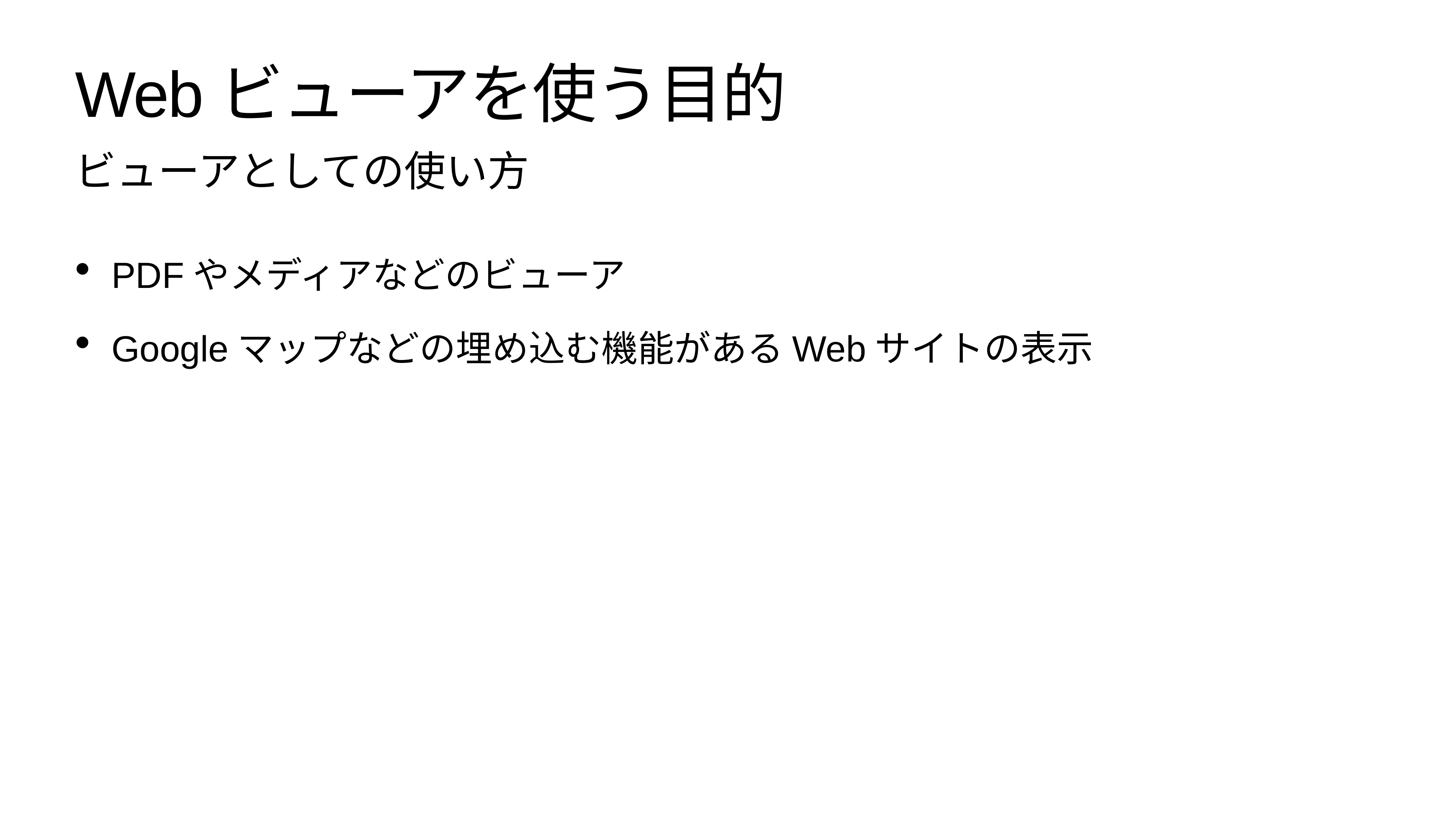

# Webビューアを使う目的
ビューアとしての使い方
PDFやメディアなどのビューア
Googleマップなどの埋め込む機能があるWebサイトの表示